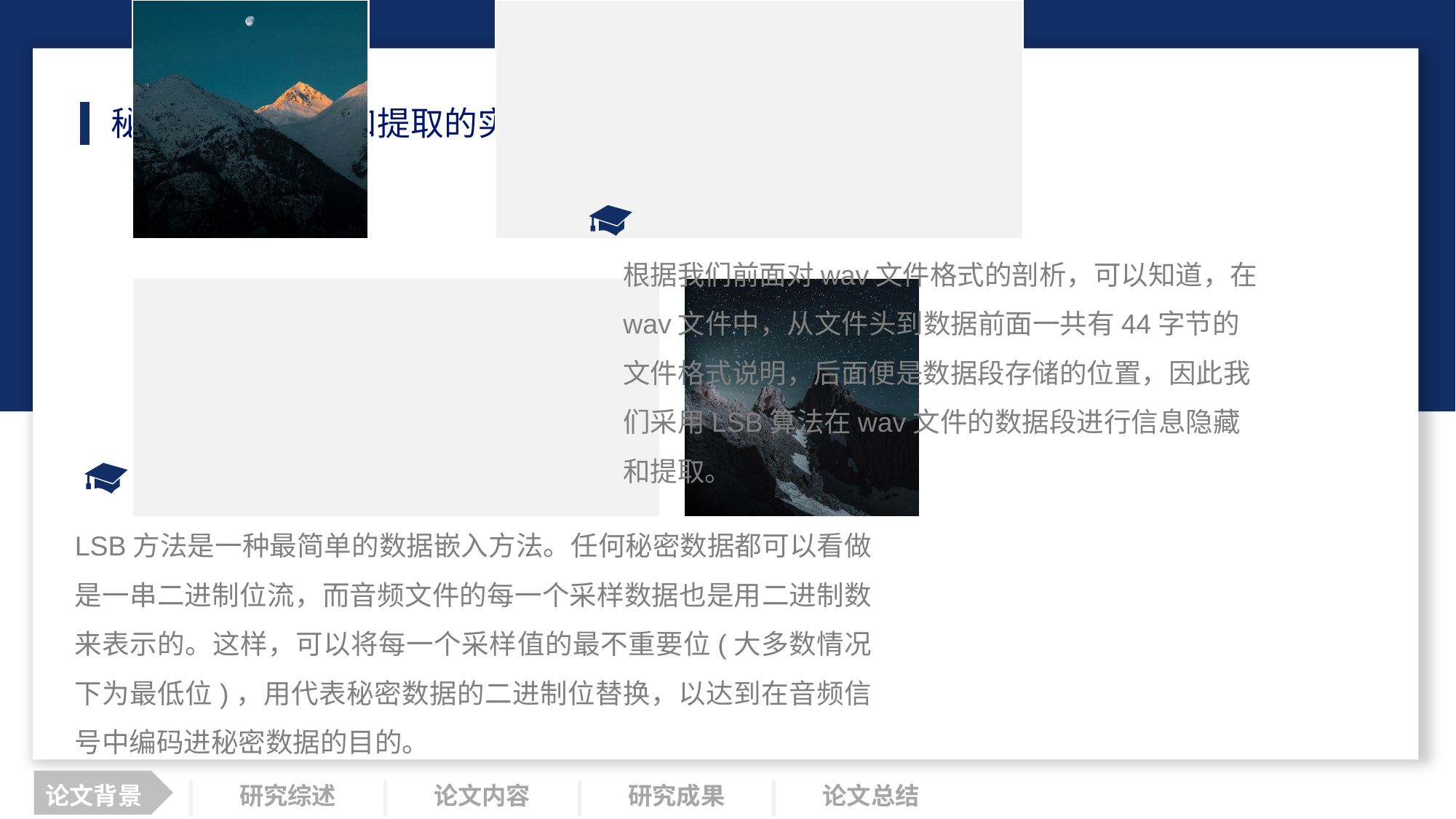

秘密信息的隐藏和提取的实现

根据我们前面对wav文件格式的剖析，可以知道，在wav文件中，从文件头到数据前面一共有44字节的文件格式说明，后面便是数据段存储的位置，因此我们采用LSB算法在wav文件的数据段进行信息隐藏和提取。

LSB方法是一种最简单的数据嵌入方法。任何秘密数据都可以看做是一串二进制位流，而音频文件的每一个采样数据也是用二进制数来表示的。这样，可以将每一个采样值的最不重要位(大多数情况下为最低位)，用代表秘密数据的二进制位替换，以达到在音频信号中编码进秘密数据的目的。

论文背景
研究综述
论文内容
研究成果
论文总结